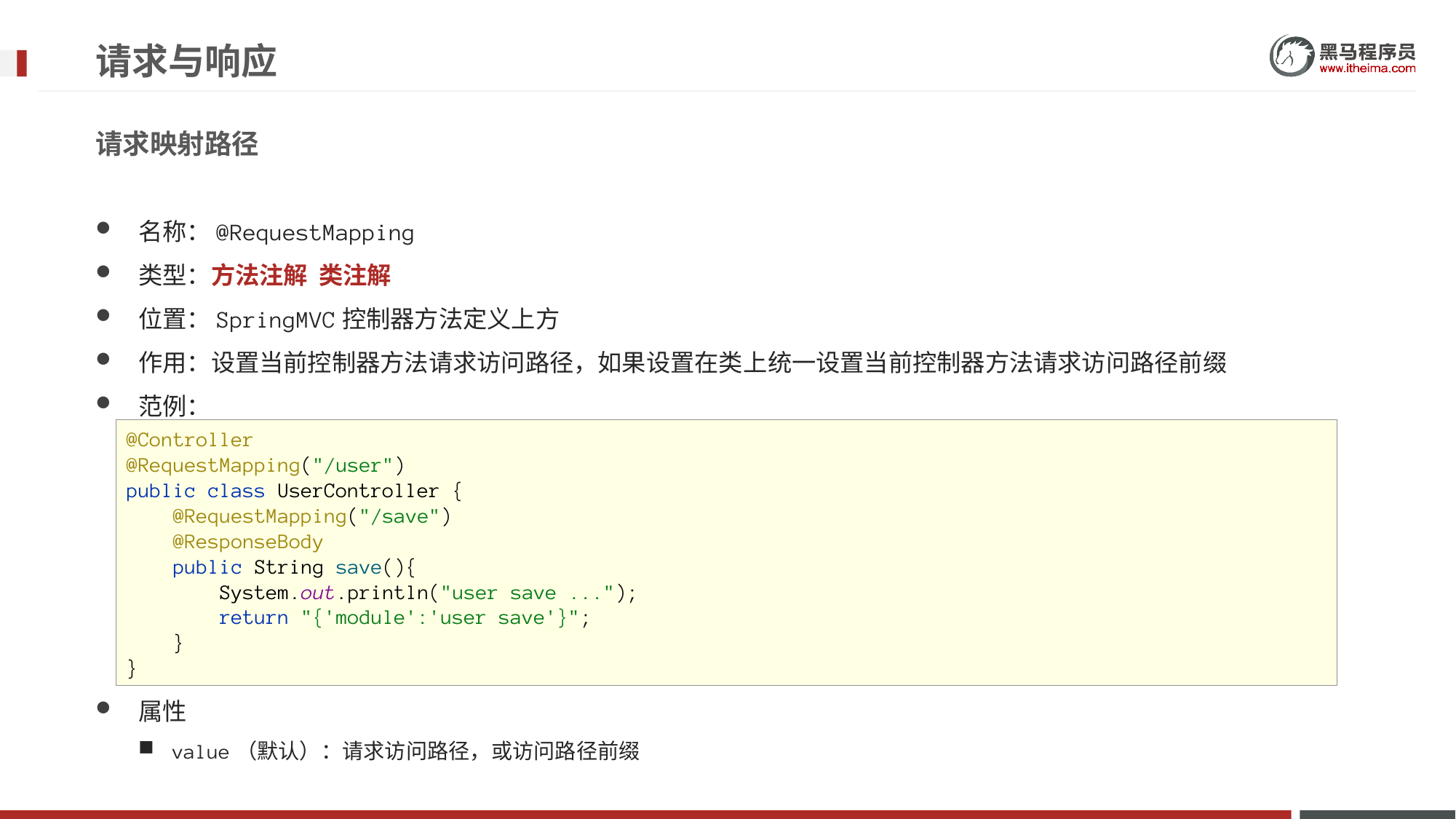

# 请求与响应
请求映射路径
名称：@RequestMapping
类型：方法注解  类注解
位置：SpringMVC控制器方法定义上方
作用：设置当前控制器方法请求访问路径，如果设置在类上统一设置当前控制器方法请求访问路径前缀
范例：

属性
value（默认）：请求访问路径，或访问路径前缀
@Controller
@RequestMapping("/user")
public class UserController {
    @RequestMapping("/save")
    @ResponseBody
    public String save(){
        System.out.println("user save ...");
        return "{'module':'user save'}";
    }
}